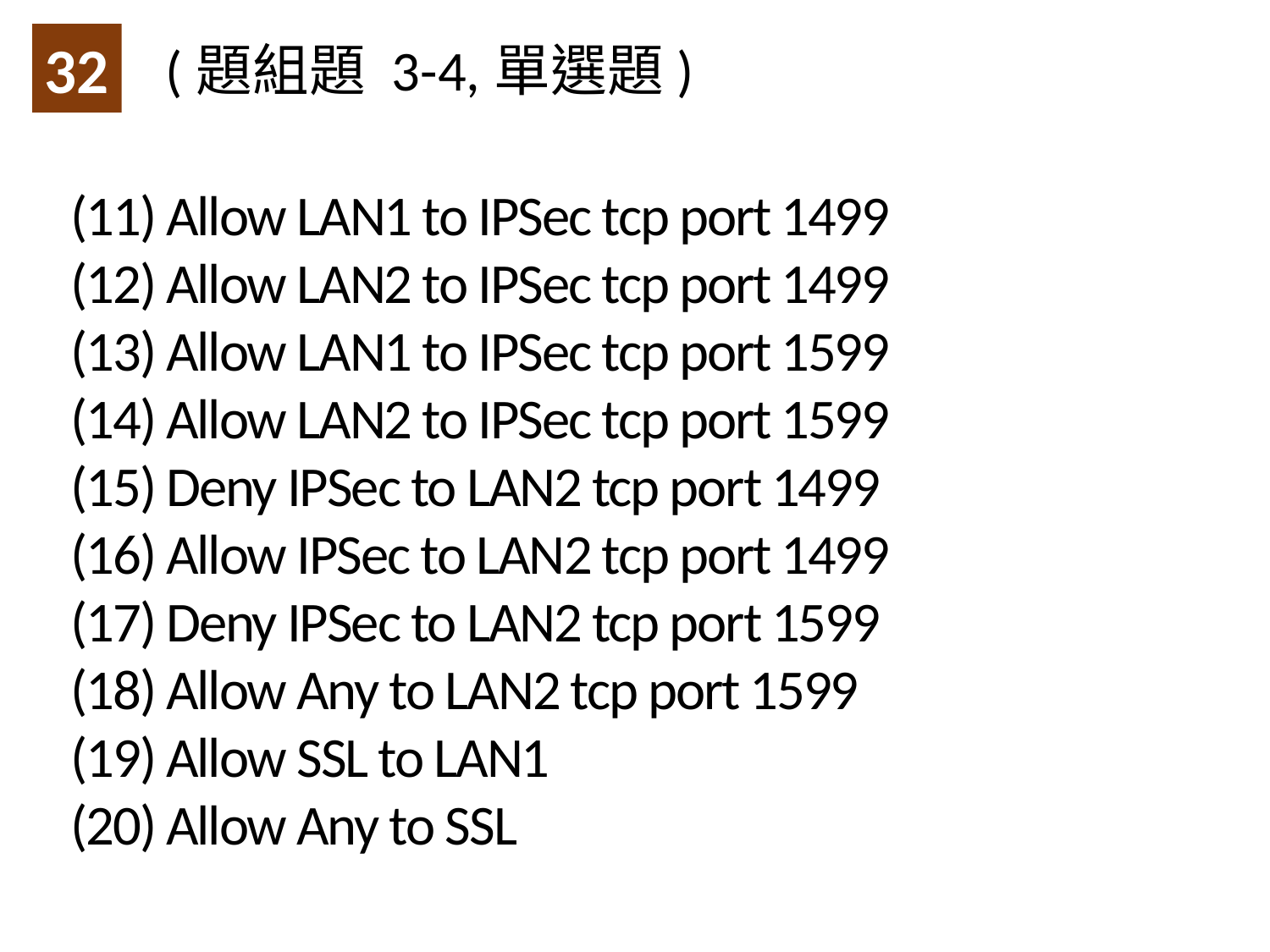

32
(題組題 3-4,單選題)
(11) Allow LAN1 to IPSec tcp port 1499
(12) Allow LAN2 to IPSec tcp port 1499
(13) Allow LAN1 to IPSec tcp port 1599
(14) Allow LAN2 to IPSec tcp port 1599
(15) Deny IPSec to LAN2 tcp port 1499
(16) Allow IPSec to LAN2 tcp port 1499
(17) Deny IPSec to LAN2 tcp port 1599
(18) Allow Any to LAN2 tcp port 1599
(19) Allow SSL to LAN1
(20) Allow Any to SSL